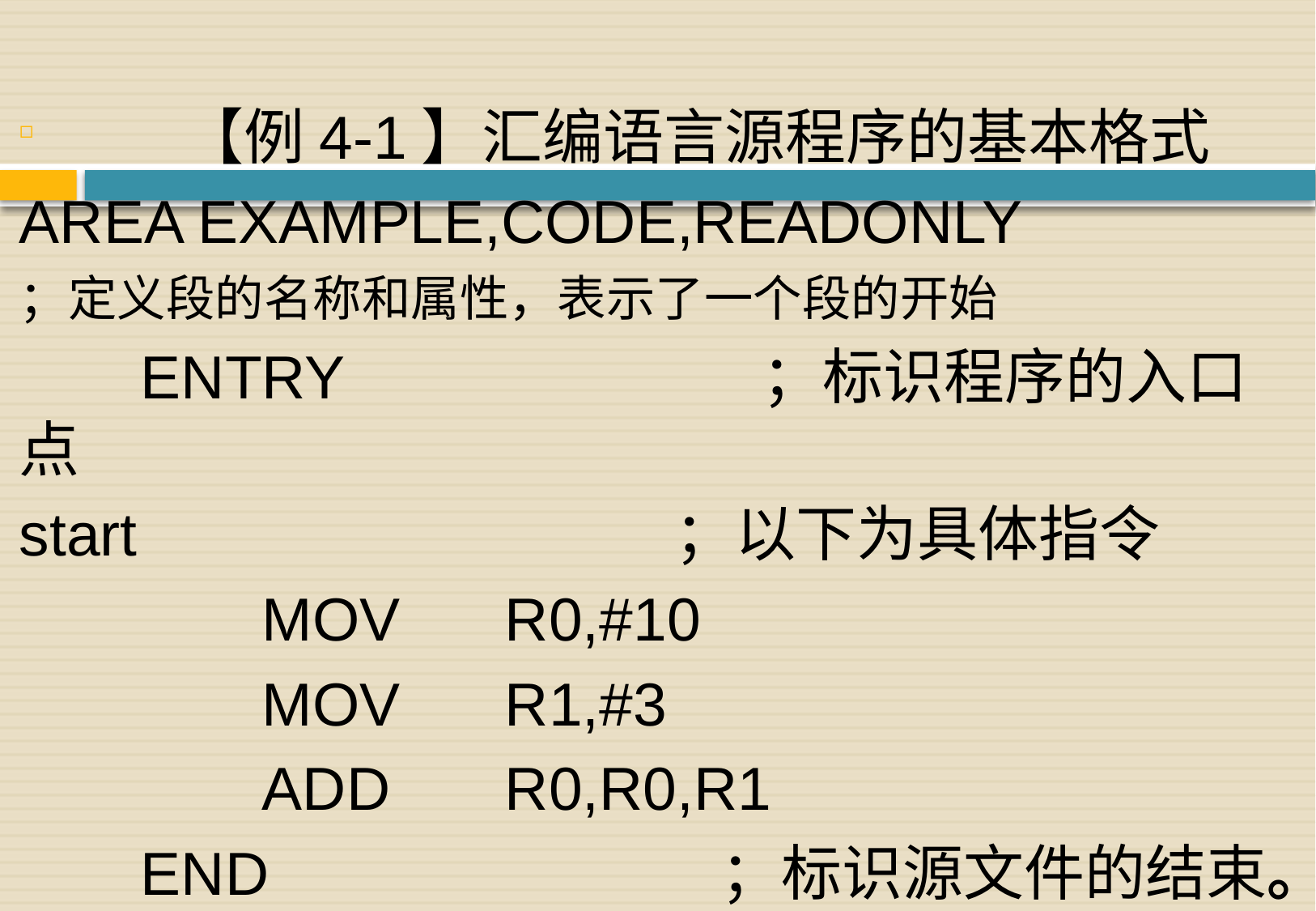

【例4-1】汇编语言源程序的基本格式
AREA EXAMPLE,CODE,READONLY
；定义段的名称和属性，表示了一个段的开始
	ENTRY                        ；标识程序的入口点
start                           	  ；以下为具体指令
		MOV	R0,#10
		MOV	R1,#3
		ADD	R0,R0,R1
	END                          ；标识源文件的结束。